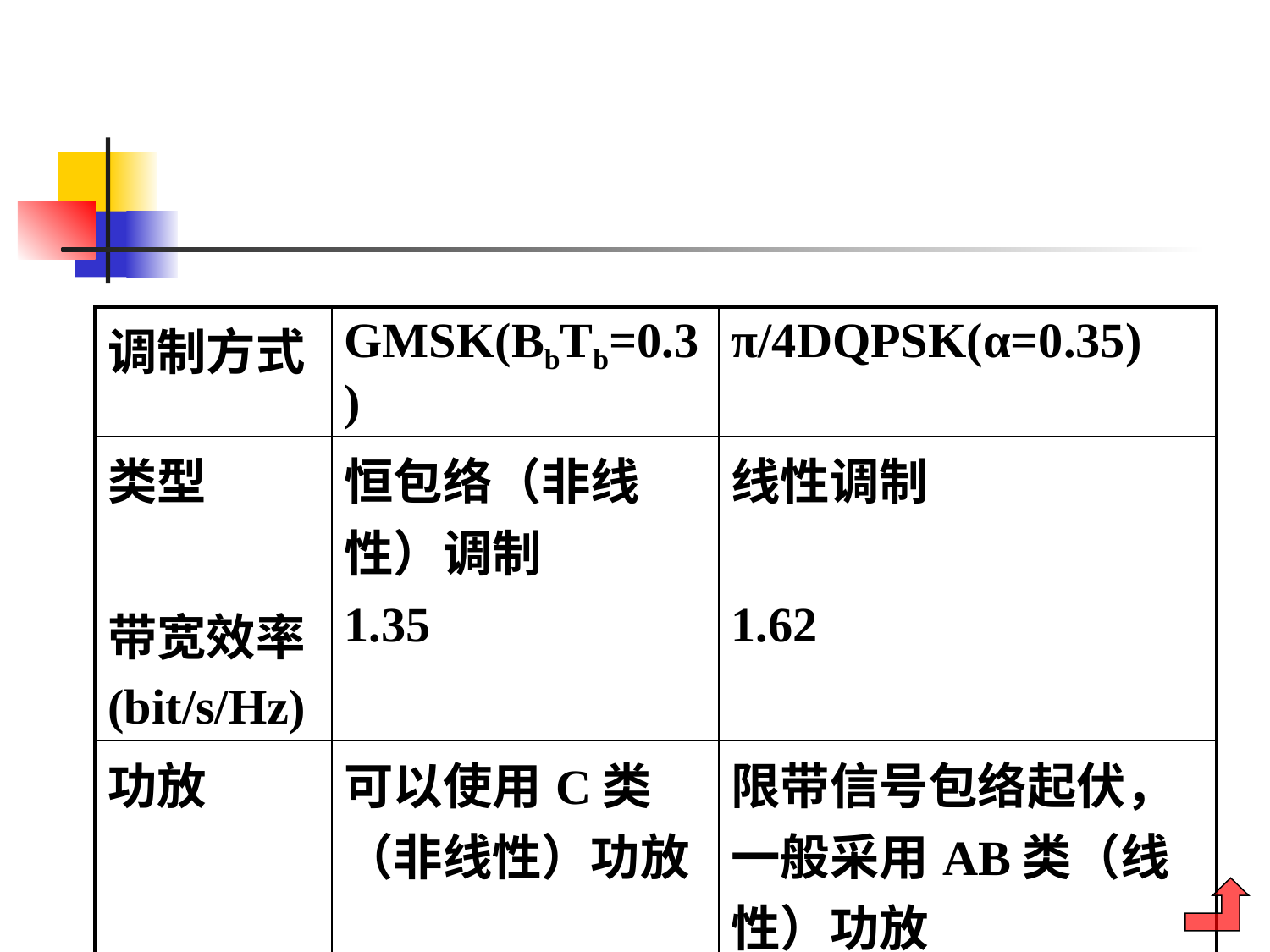

#
| 调制方式 | GMSK(BbTb=0.3) | π/4DQPSK(α=0.35) |
| --- | --- | --- |
| 类型 | 恒包络（非线性）调制 | 线性调制 |
| 带宽效率 (bit/s/Hz) | 1.35 | 1.62 |
| 功放 | 可以使用C类（非线性）功放 | 限带信号包络起伏，一般采用AB类（线性）功放 |